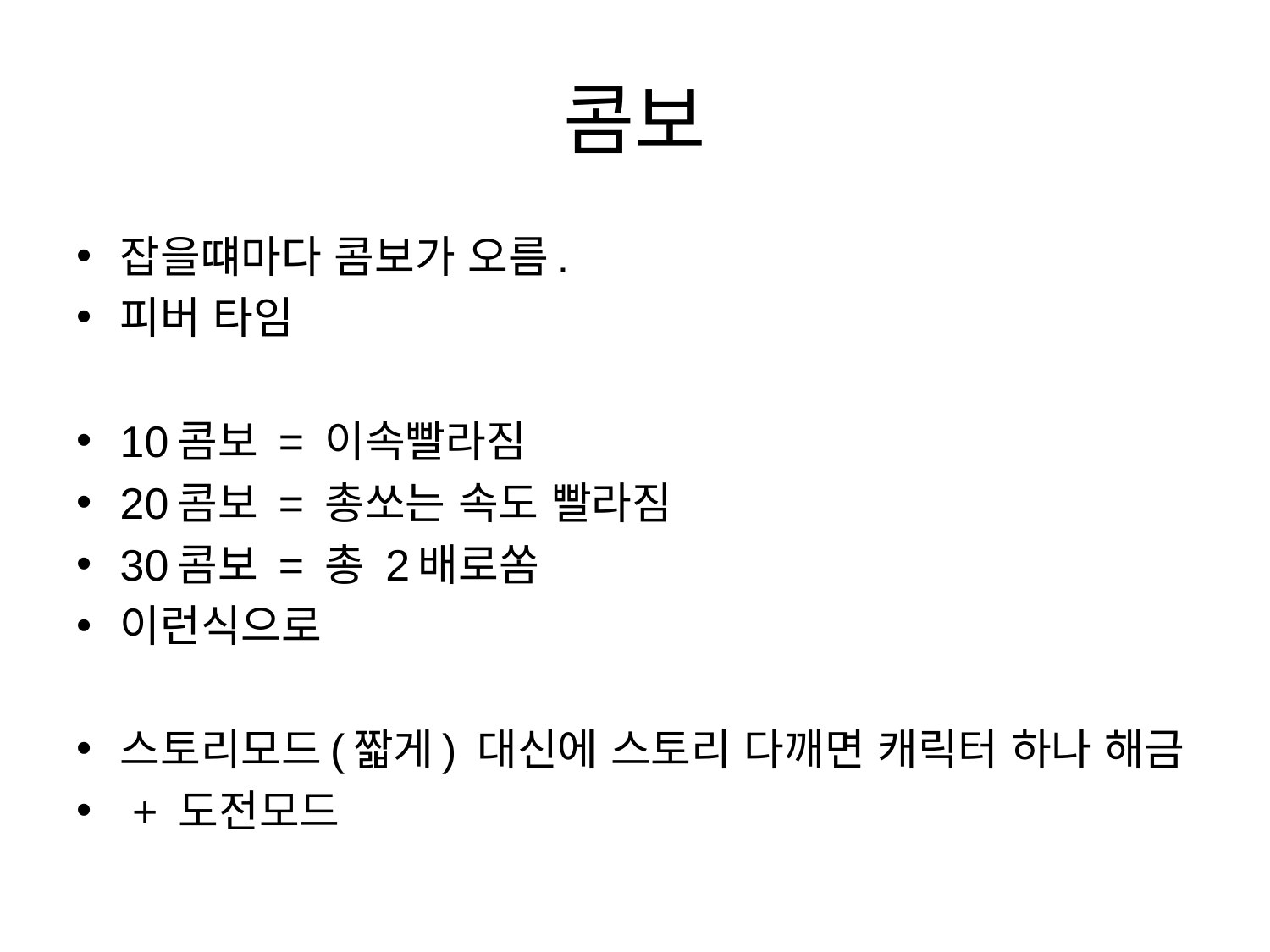

# 콤보
잡을떄마다 콤보가 오름.
피버 타임

10콤보 = 이속빨라짐
20콤보 = 총쏘는 속도 빨라짐
30콤보 = 총 2배로쏨
이런식으로

스토리모드(짧게) 대신에 스토리 다깨면 캐릭터 하나 해금
 + 도전모드